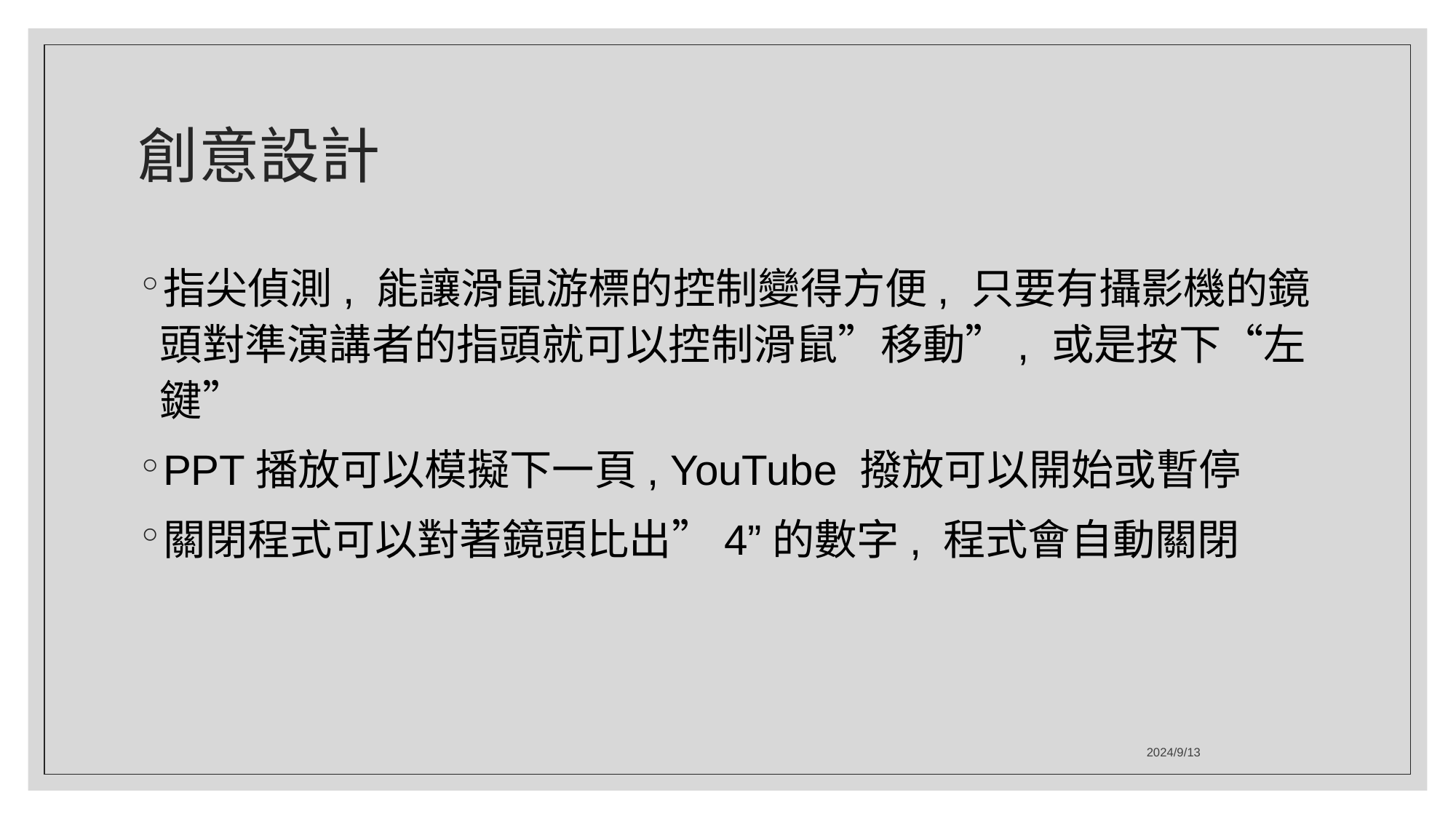

# 創意設計
指尖偵測, 能讓滑鼠游標的控制變得方便, 只要有攝影機的鏡頭對準演講者的指頭就可以控制滑鼠”移動”, 或是按下“左鍵”
PPT播放可以模擬下一頁, YouTube 撥放可以開始或暫停
關閉程式可以對著鏡頭比出”4”的數字, 程式會自動關閉
2024/9/13